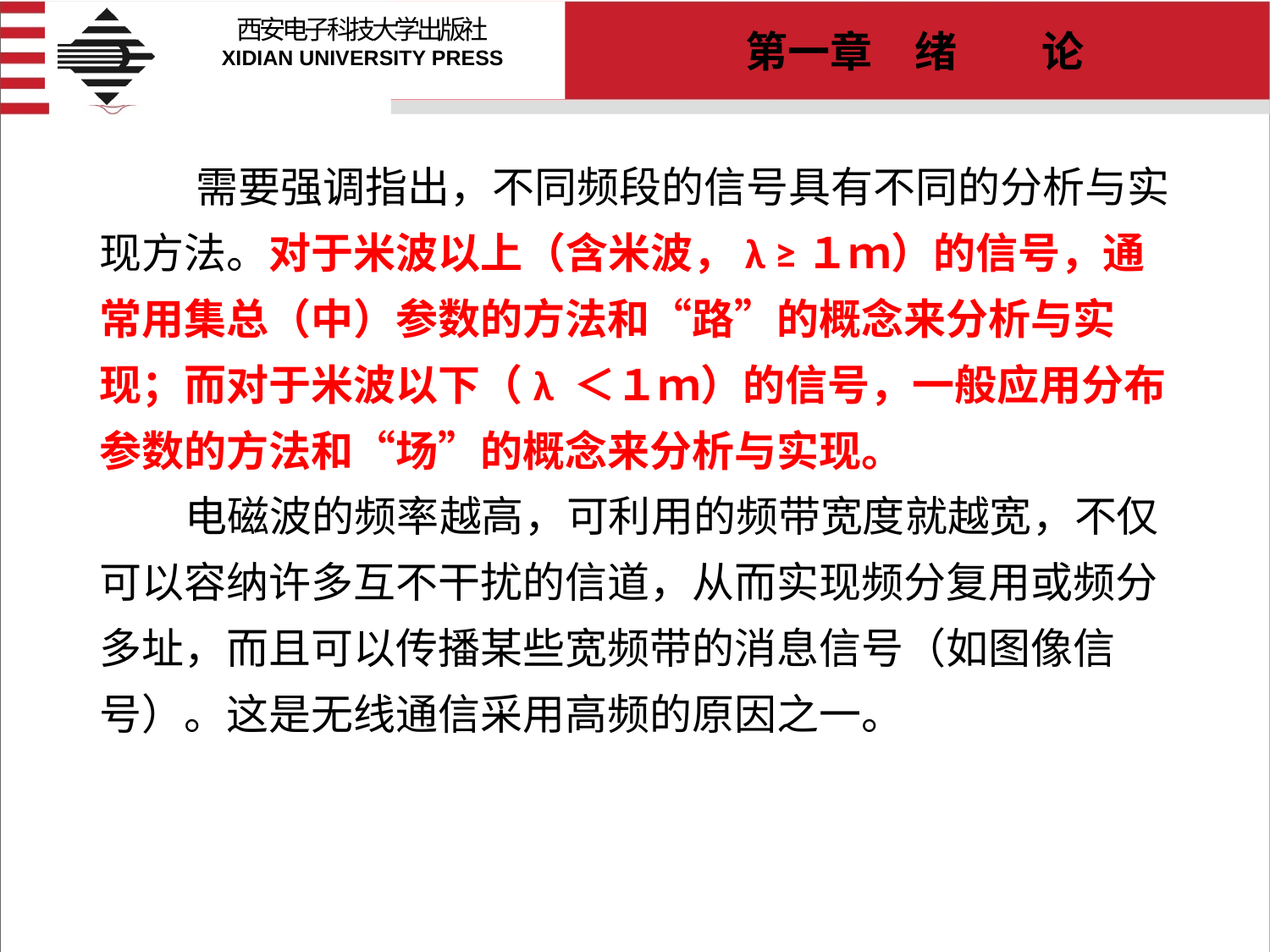

# 需要强调指出，不同频段的信号具有不同的分析与实现方法。对于米波以上（含米波，λ ≥１ｍ）的信号，通常用集总（中）参数的方法和“路”的概念来分析与实现；而对于米波以下（λ ＜１ｍ）的信号，一般应用分布参数的方法和“场”的概念来分析与实现。 电磁波的频率越高，可利用的频带宽度就越宽，不仅可以容纳许多互不干扰的信道，从而实现频分复用或频分多址，而且可以传播某些宽频带的消息信号（如图像信号）。这是无线通信采用高频的原因之一。